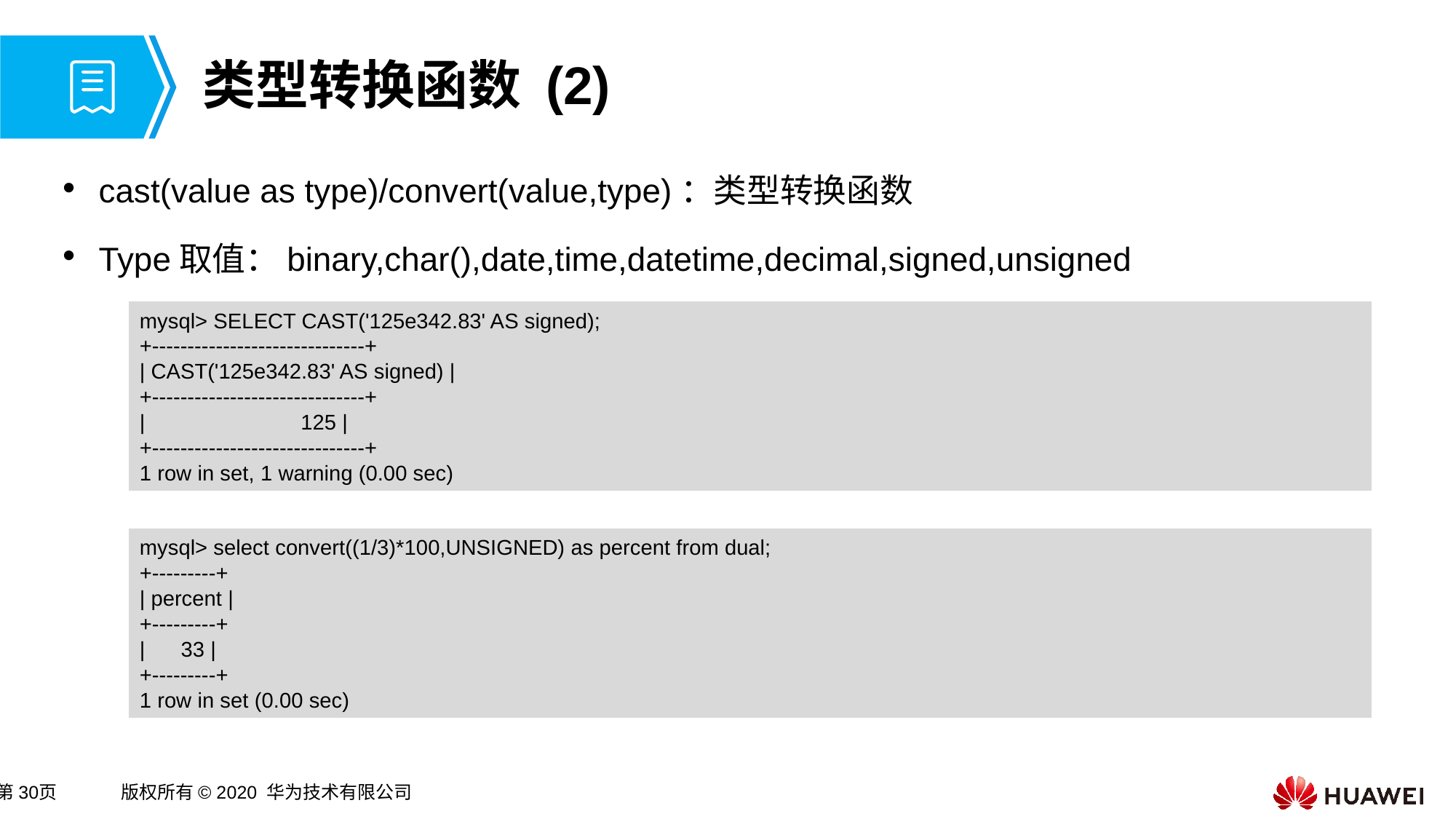

# 类型转换函数 (2)
cast(value as type)/convert(value,type)：类型转换函数
Type取值：binary,char(),date,time,datetime,decimal,signed,unsigned

mysql> SELECT CAST('125e342.83' AS signed);
+------------------------------+
| CAST('125e342.83' AS signed) |
+------------------------------+
|                          125 |
+------------------------------+
1 row in set, 1 warning (0.00 sec)
mysql> select convert((1/3)*100,UNSIGNED) as percent from dual;
+---------+
| percent |
+---------+
|      33 |
+---------+
1 row in set (0.00 sec)